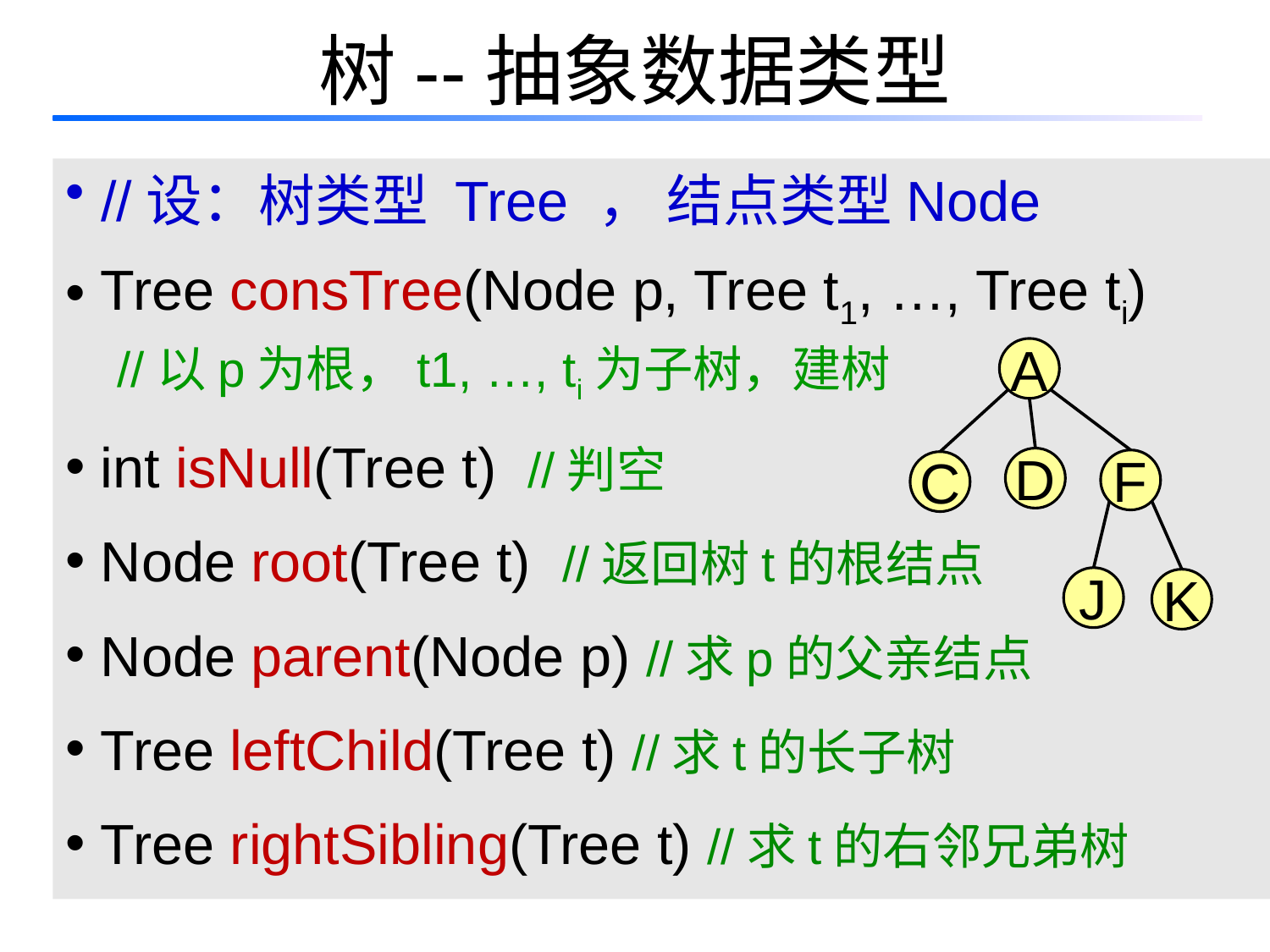

# 树--抽象数据类型

 //设：树类型 Tree ， 结点类型Node
 Tree consTree(Node p, Tree t1, …, Tree ti)
   //以p为根，t1, …, ti为子树，建树
 int isNull(Tree t)  //判空
 Node root(Tree t)  //返回树t的根结点
 Node parent(Node p) //求p的父亲结点
 Tree leftChild(Tree t) //求t的长子树
 Tree rightSibling(Tree t) //求t的右邻兄弟树

A
D
F
C
J
K